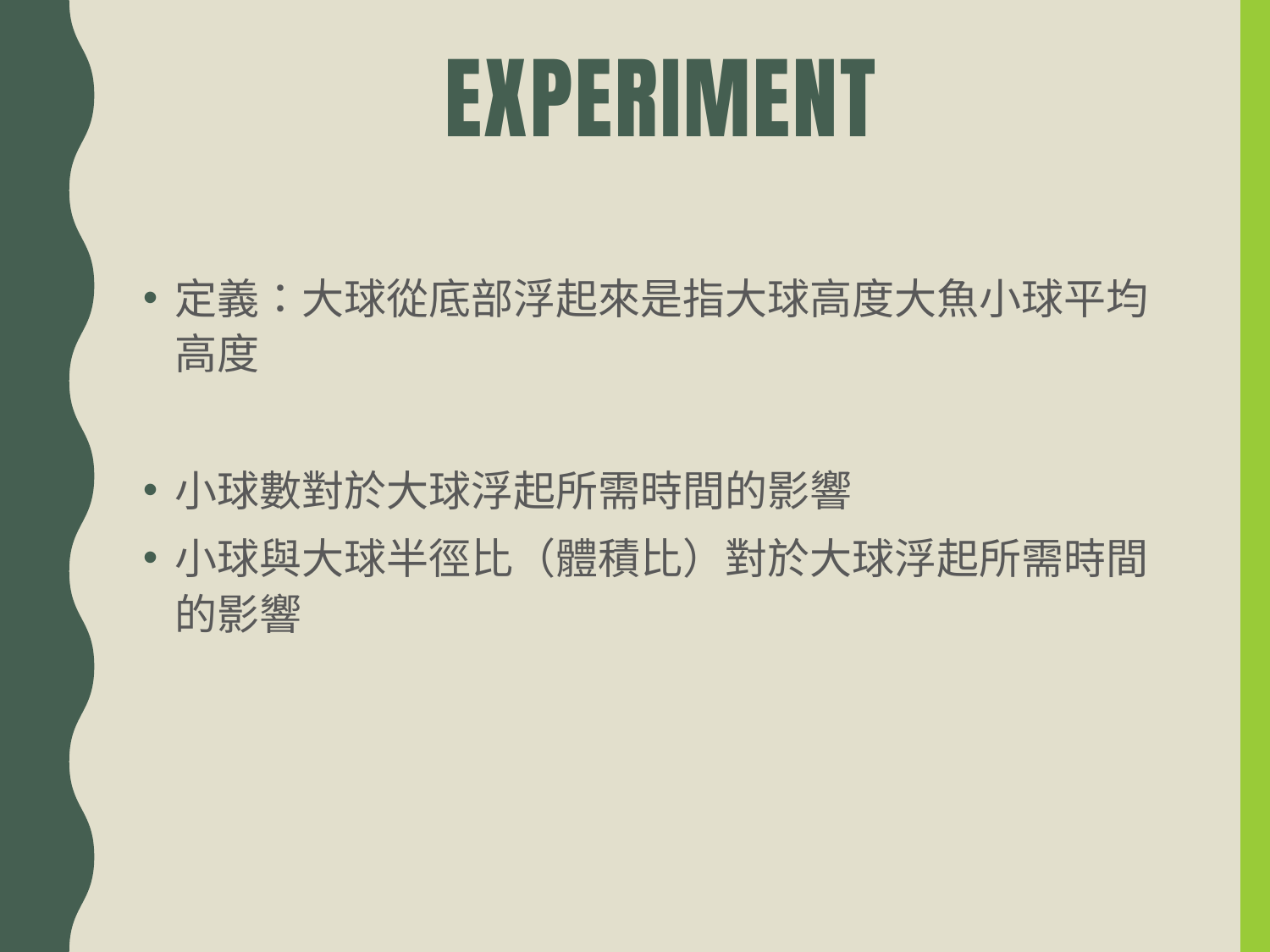

# experiment
定義：大球從底部浮起來是指大球高度大魚小球平均高度

小球數對於大球浮起所需時間的影響
小球與大球半徑比（體積比）對於大球浮起所需時間的影響